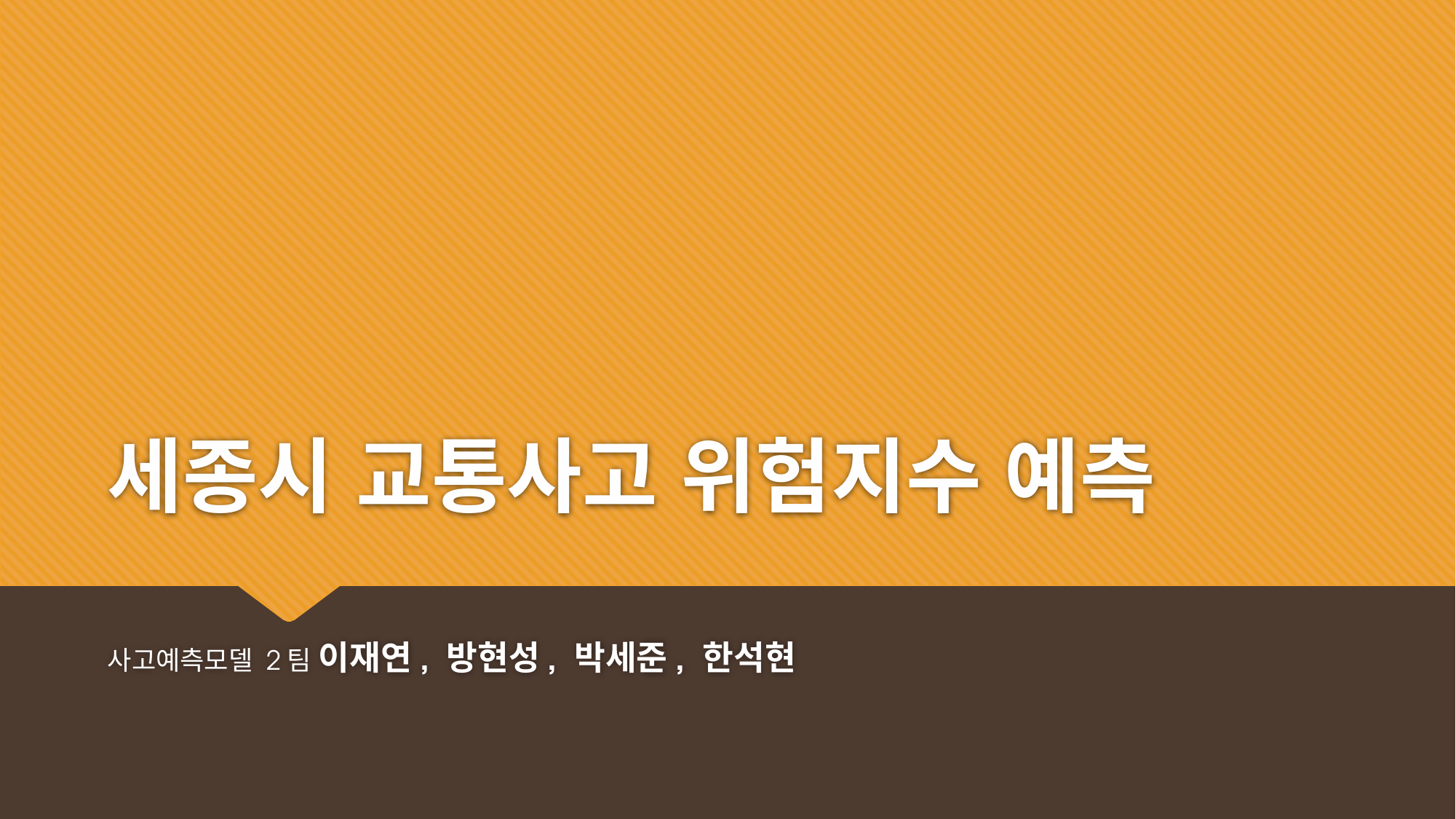

# 세종시 교통사고 위험지수 예측
사고예측모델 2팀 이재연, 방현성, 박세준, 한석현